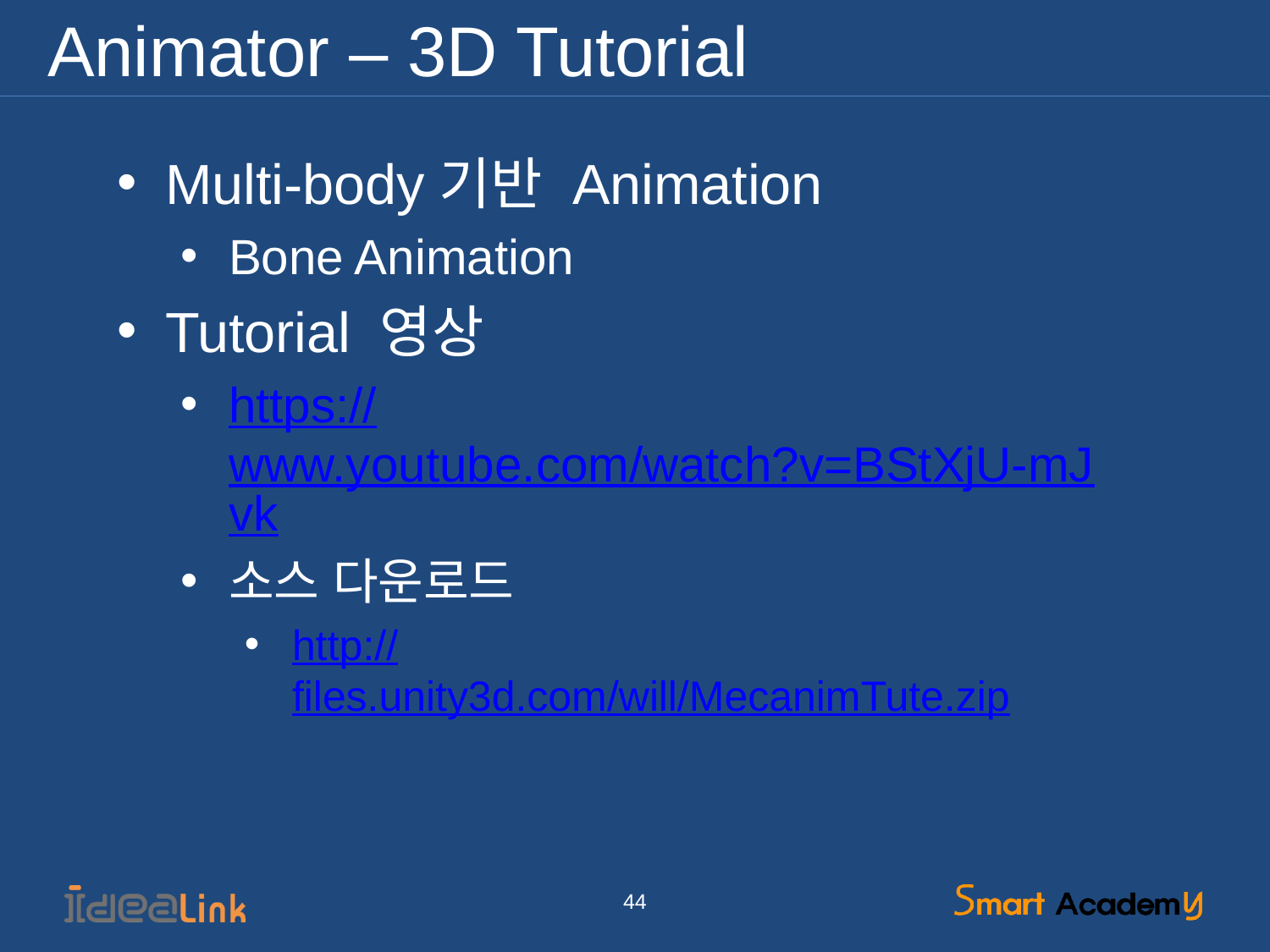

# Animator – 3D Tutorial
Multi-body기반 Animation
Bone Animation
Tutorial 영상
https://www.youtube.com/watch?v=BStXjU-mJvk
소스 다운로드
http://files.unity3d.com/will/MecanimTute.zip

44